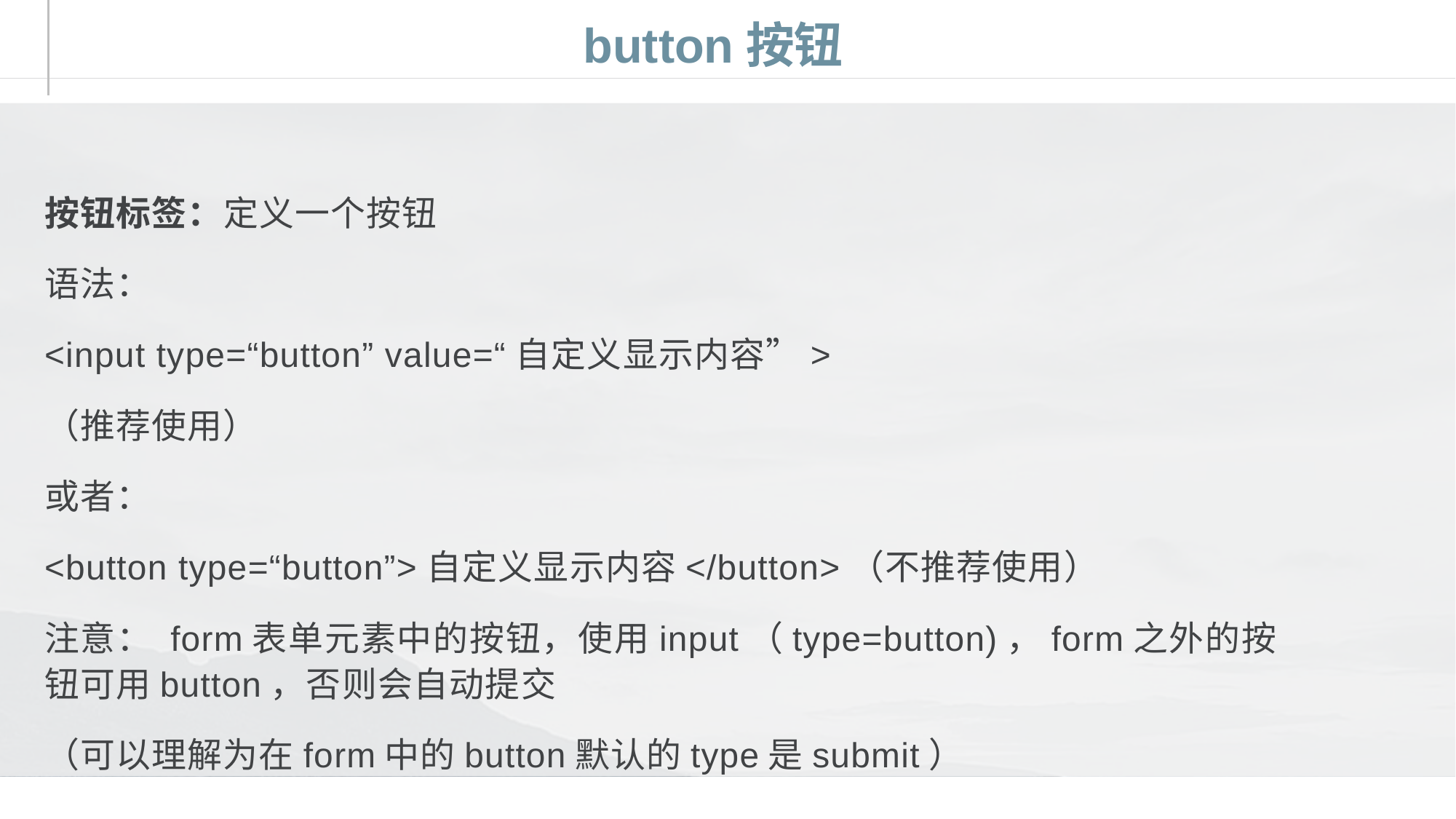

# button按钮

按钮标签：定义一个按钮
语法：
<input type=“button” value=“自定义显示内容”>
（推荐使用）
或者：
<button type=“button”>自定义显示内容</button>（不推荐使用）
注意： form表单元素中的按钮，使用input（type=button)，form之外的按钮可用button，否则会自动提交
（可以理解为在form中的button默认的type是submit）